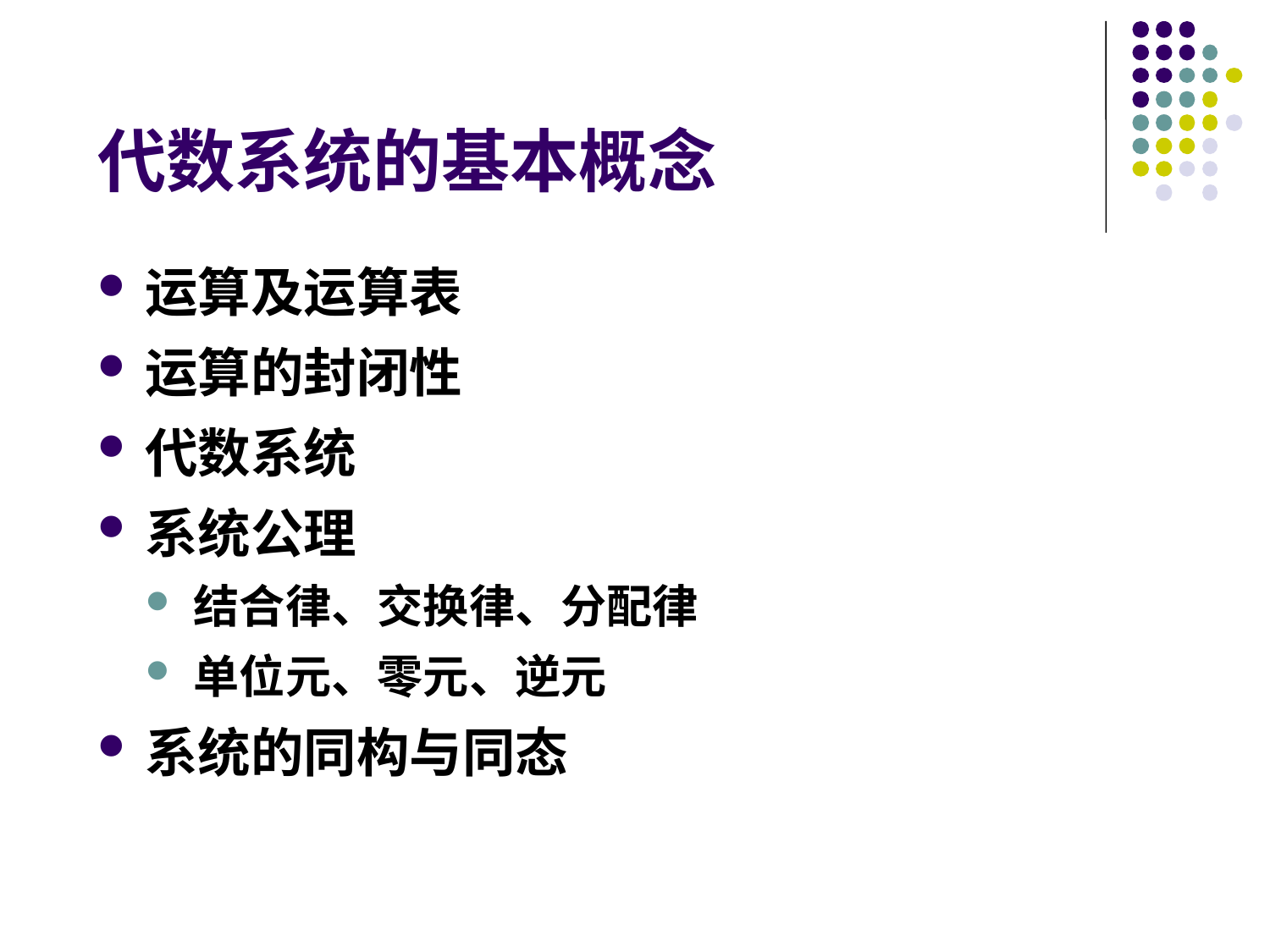

# 代数系统的基本概念
运算及运算表
运算的封闭性
代数系统
系统公理
结合律、交换律、分配律
单位元、零元、逆元
系统的同构与同态